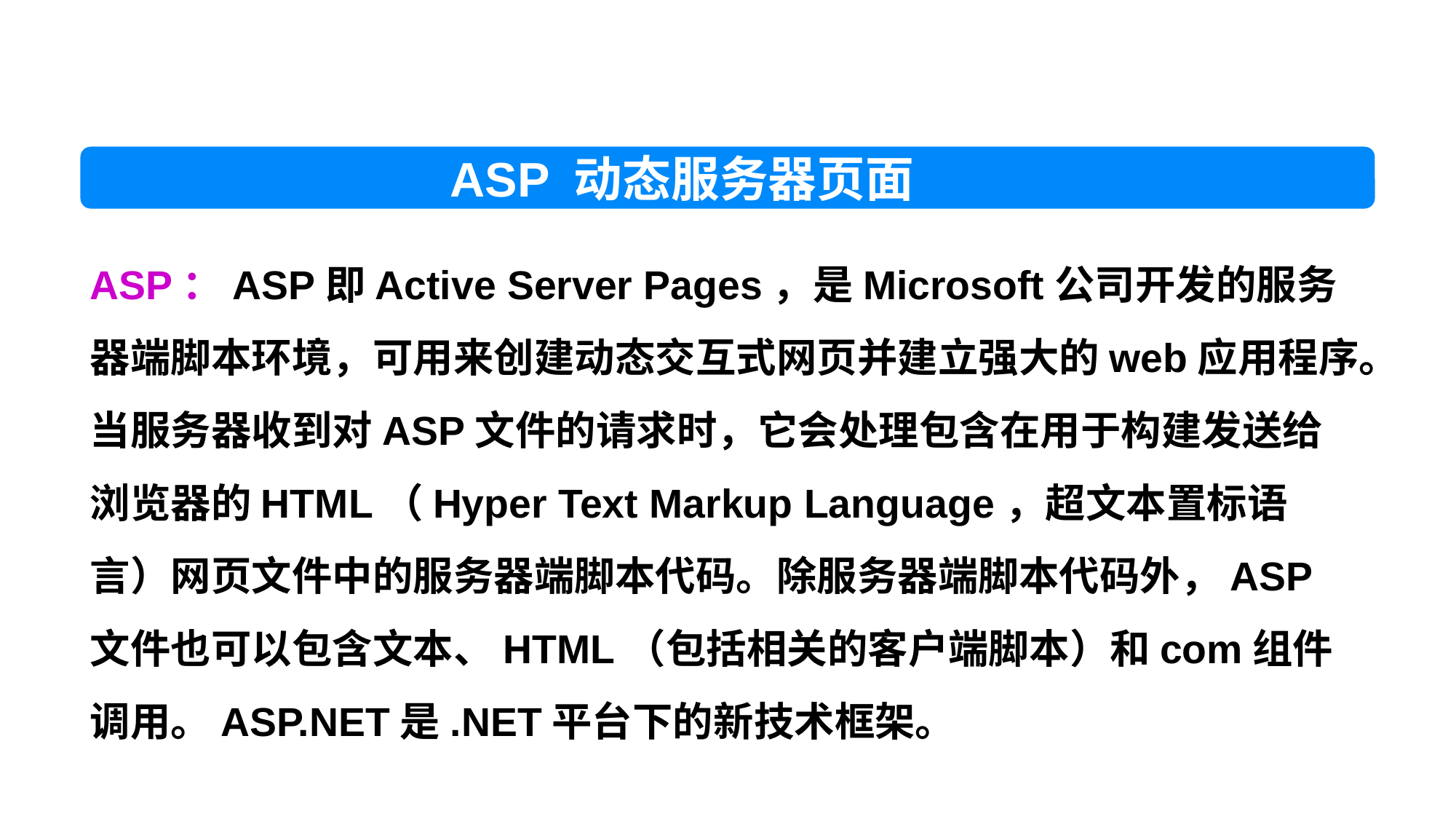

ASP 动态服务器页面

ASP：ASP即Active Server Pages，是Microsoft公司开发的服务器端脚本环境，可用来创建动态交互式网页并建立强大的web应用程序。当服务器收到对ASP文件的请求时，它会处理包含在用于构建发送给浏览器的HTML（Hyper Text Markup Language，超文本置标语言）网页文件中的服务器端脚本代码。除服务器端脚本代码外，ASP文件也可以包含文本、HTML（包括相关的客户端脚本）和com组件调用。ASP.NET是.NET平台下的新技术框架。